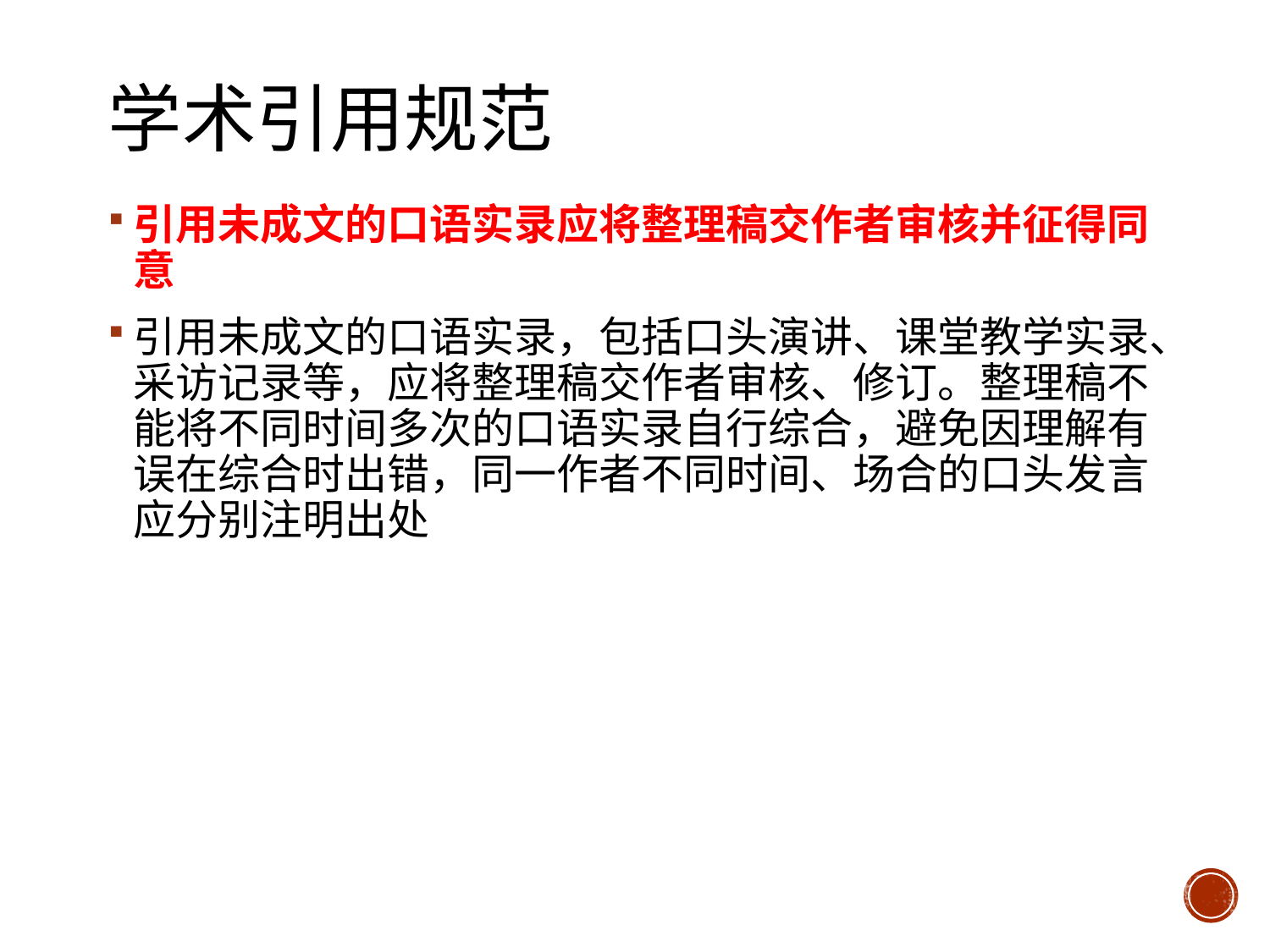

# 学术引用规范
引用未成文的口语实录应将整理稿交作者审核并征得同意
引用未成文的口语实录，包括口头演讲、课堂教学实录、采访记录等，应将整理稿交作者审核、修订。整理稿不能将不同时间多次的口语实录自行综合，避免因理解有误在综合时出错，同一作者不同时间、场合的口头发言应分别注明出处